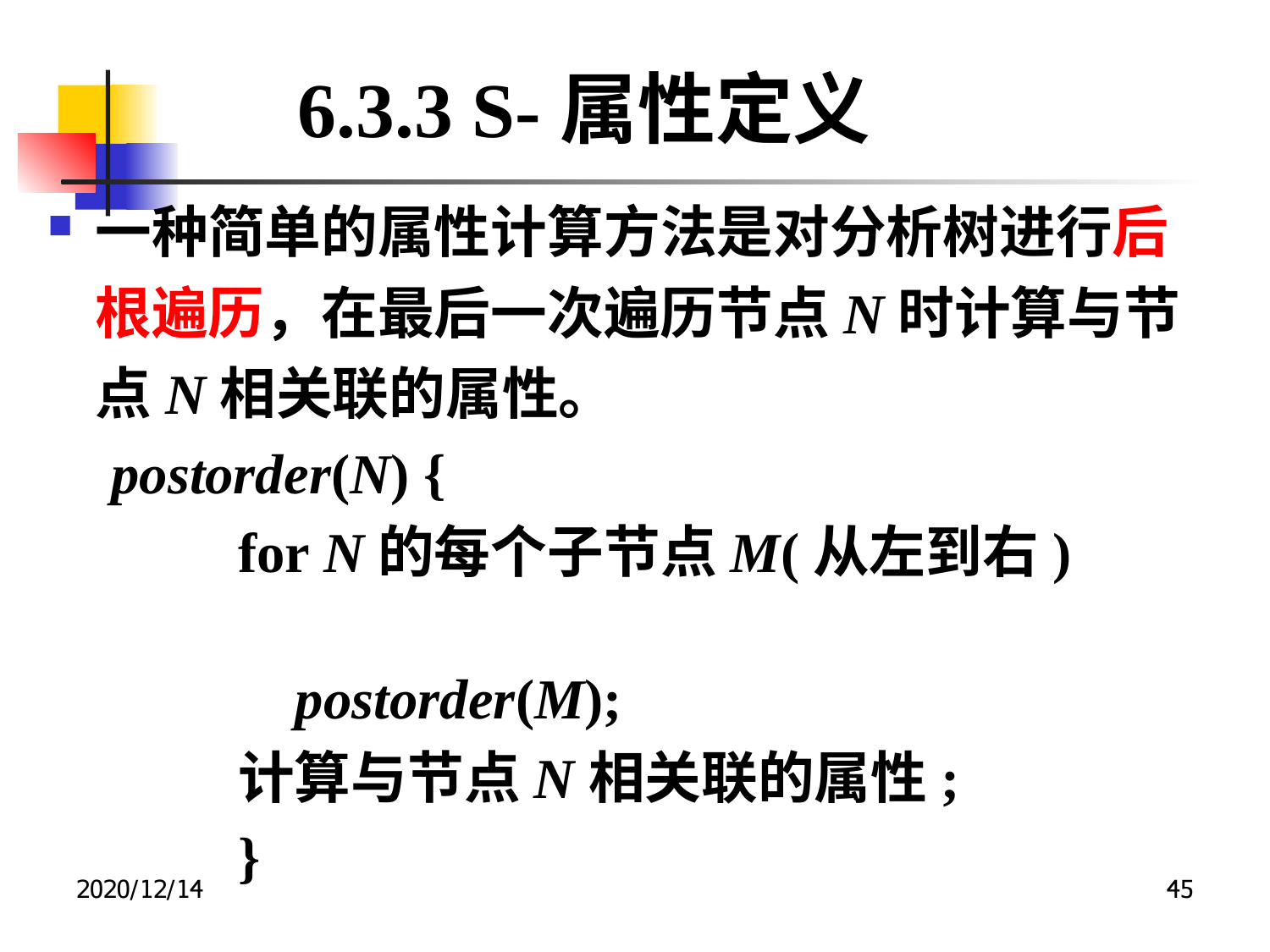

6.3.3 S-属性定义
一种简单的属性计算方法是对分析树进行后根遍历，在最后一次遍历节点N时计算与节点N相关联的属性。
postorder(N) {
	for N的每个子节点M(从左到右)
             postorder(M);
	计算与节点N相关联的属性;
	}
2020/12/14
45